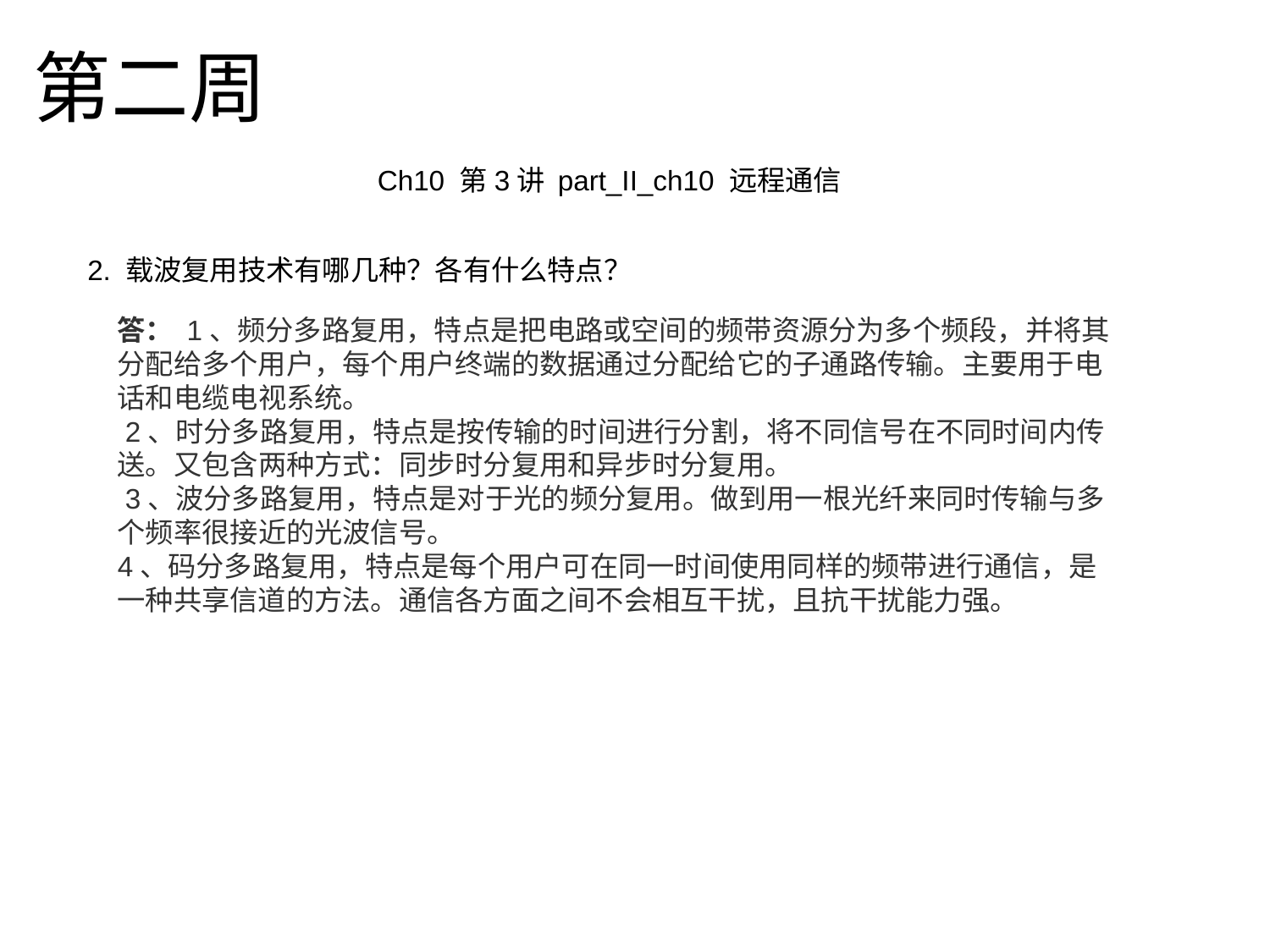

# 第二周
Ch10 第3讲 part_II_ch10 远程通信
2. 载波复用技术有哪几种？各有什么特点？
答： 1、频分多路复用，特点是把电路或空间的频带资源分为多个频段，并将其分配给多个用户，每个用户终端的数据通过分配给它的子通路传输。主要用于电话和电缆电视系统。
 2、时分多路复用，特点是按传输的时间进行分割，将不同信号在不同时间内传送。又包含两种方式：同步时分复用和异步时分复用。
 3、波分多路复用，特点是对于光的频分复用。做到用一根光纤来同时传输与多个频率很接近的光波信号。
4、码分多路复用，特点是每个用户可在同一时间使用同样的频带进行通信，是一种共享信道的方法。通信各方面之间不会相互干扰，且抗干扰能力强。